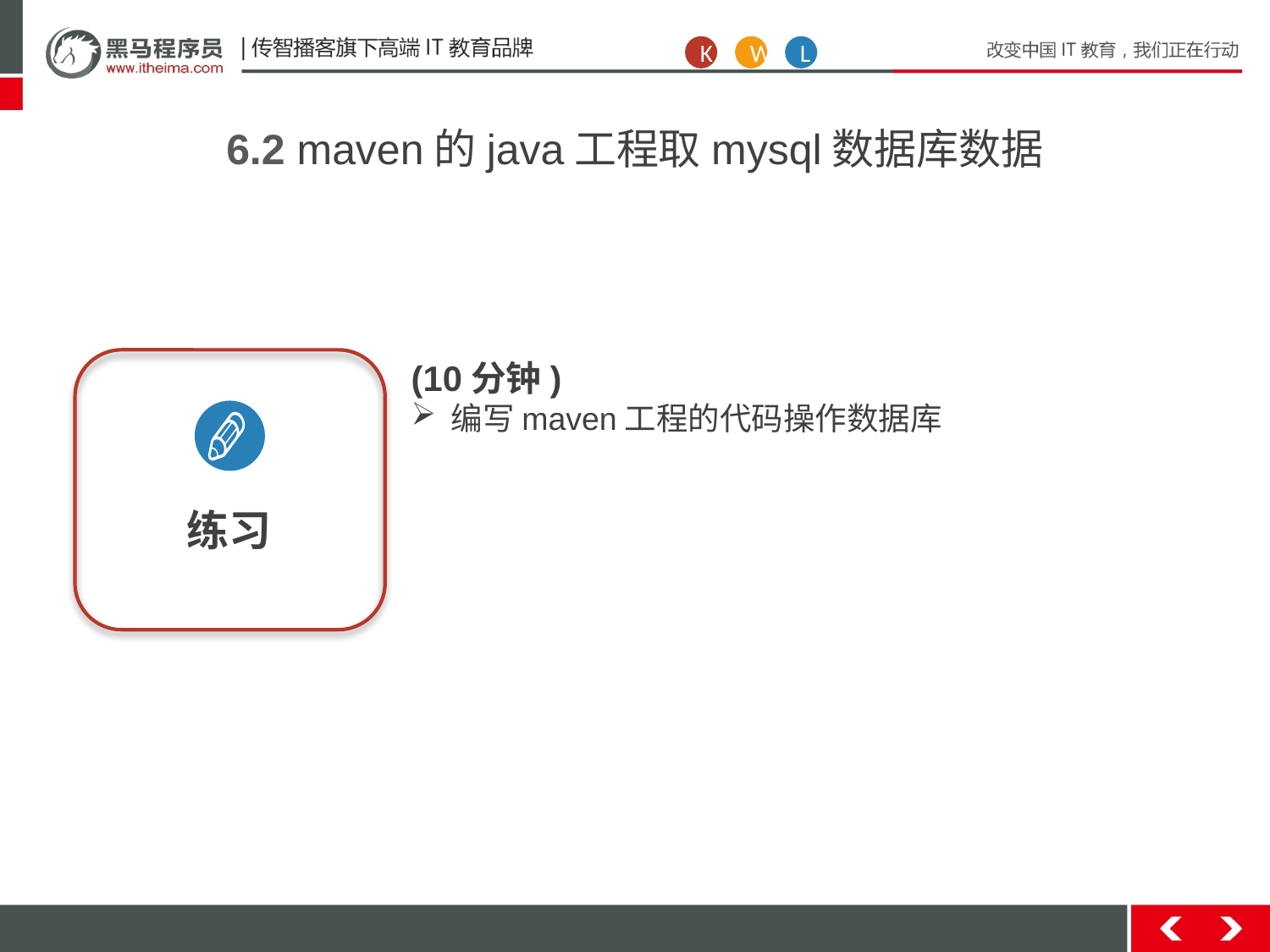

K
W
L
6.2 maven的java工程取mysql数据库数据

练习
(10分钟)
编写maven工程的代码操作数据库